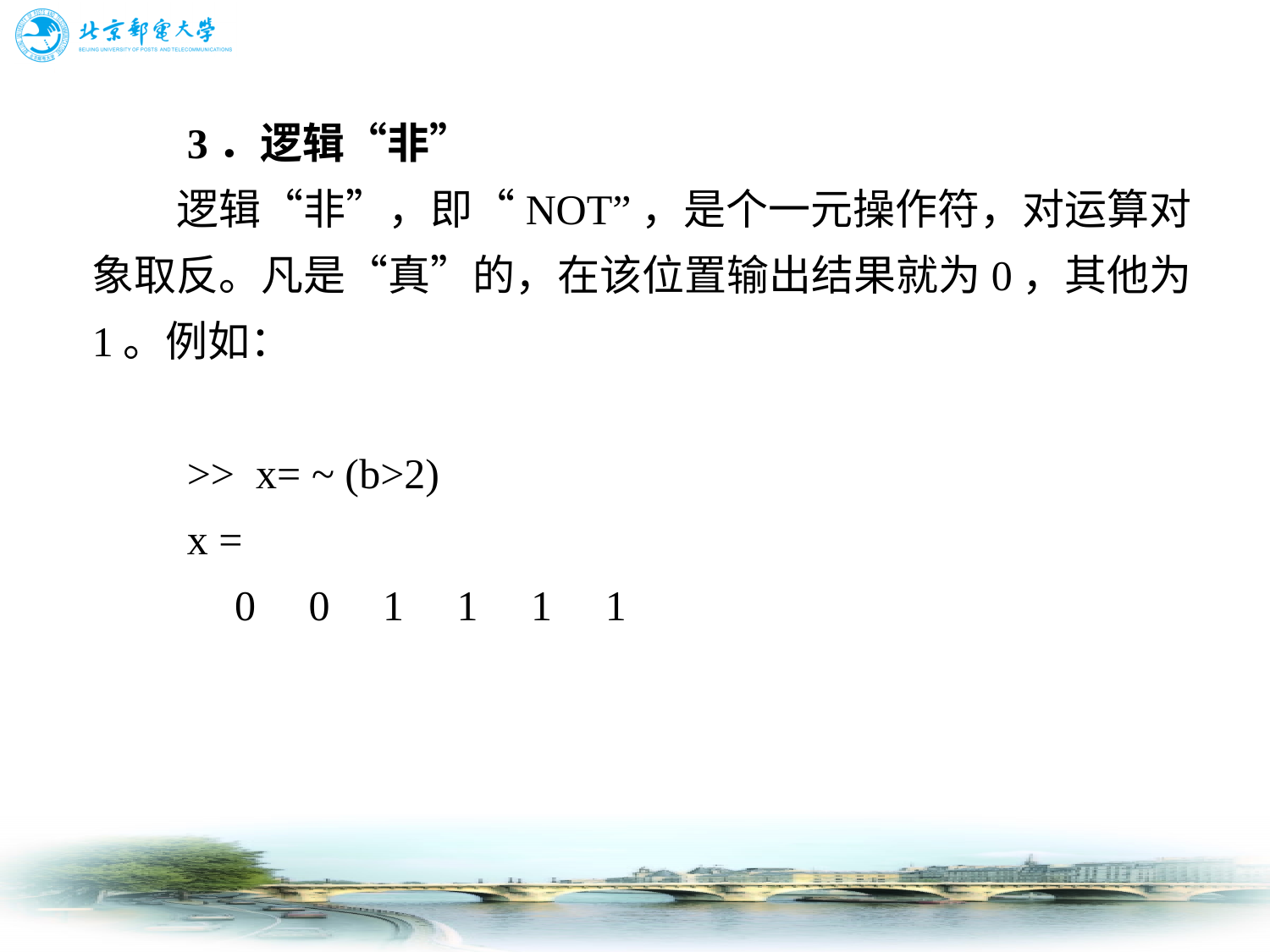

# 3．逻辑“非” 　　逻辑“非”，即“NOT”，是个一元操作符，对运算对象取反。凡是“真”的，在该位置输出结果就为0，其他为1。例如： 　　>>  x= ~ (b>2) 　　x = 　　     0     0     1     1     1     1